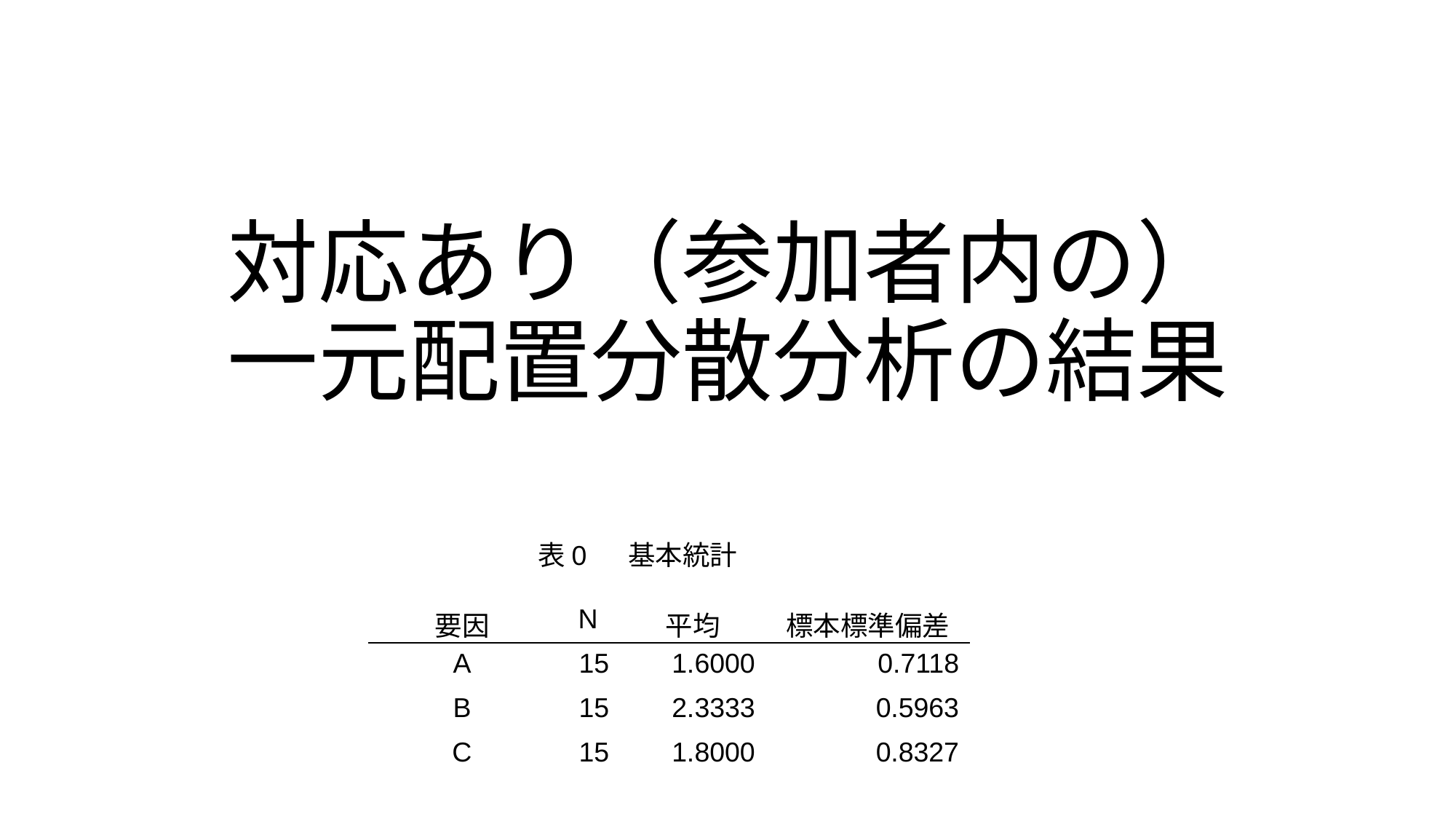

# 対応あり（参加者内の） 一元配置分散分析の結果
表0 　基本統計
| 要因 | N | 平均 | 標本標準偏差 |
| --- | --- | --- | --- |
| A | 15 | 1.6000 | 0.7118 |
| B | 15 | 2.3333 | 0.5963 |
| C | 15 | 1.8000 | 0.8327 |